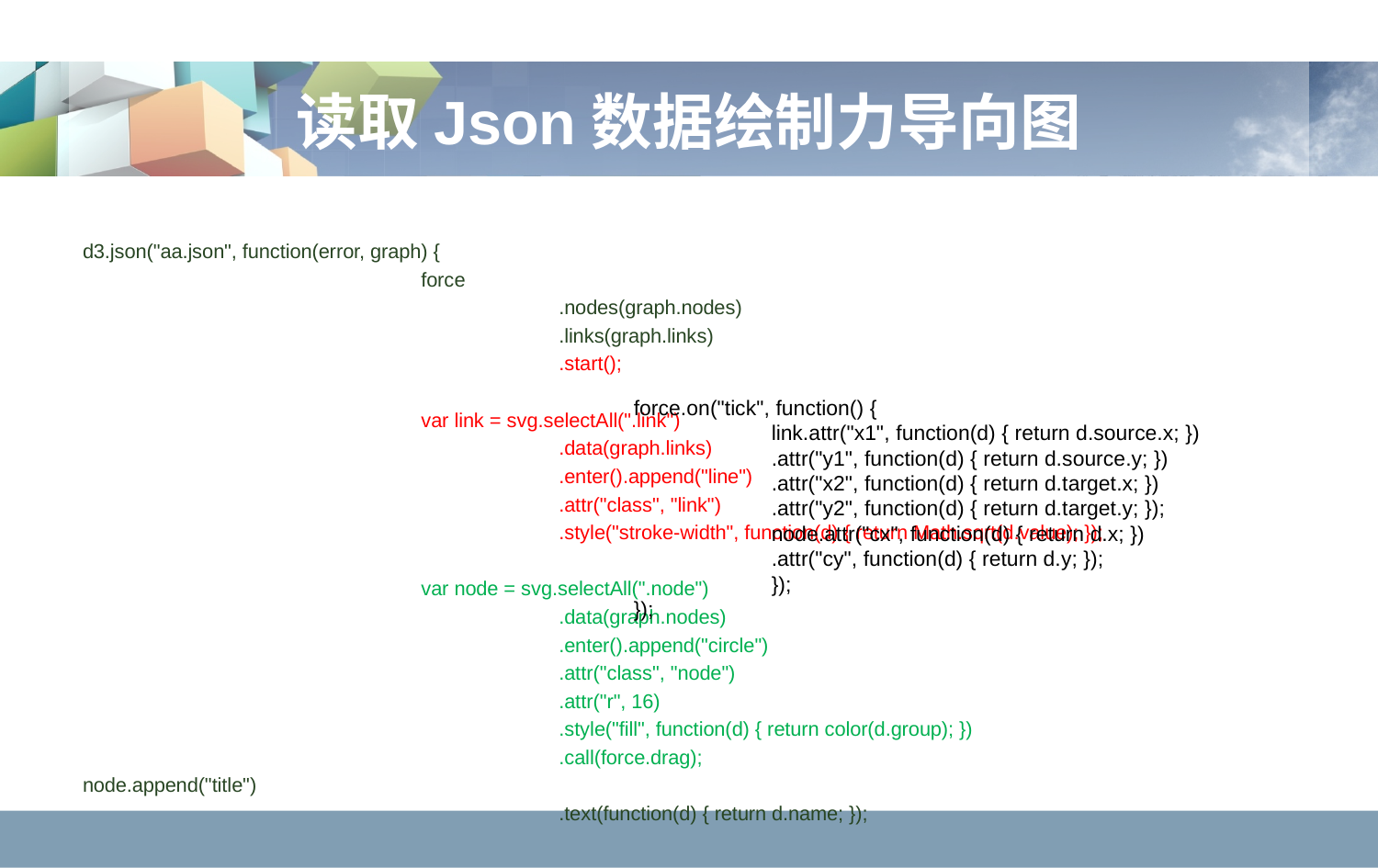

# 读取Json数据绘制力导向图
d3.json("aa.json", function(error, graph) {
			  force
				  .nodes(graph.nodes)
				  .links(graph.links)
				  .start();

			  var link = svg.selectAll(".link")
				  .data(graph.links)
				  .enter().append("line")
				  .attr("class", "link")
				  .style("stroke-width", function(d) { return Math.sqrt(d.value); });

			  var node = svg.selectAll(".node")
				  .data(graph.nodes)
				  .enter().append("circle")
				  .attr("class", "node")
				  .attr("r", 16)
				  .style("fill", function(d) { return color(d.group); })
				  .call(force.drag);
node.append("title")
				  .text(function(d) { return d.name; });

force.on("tick", function() {				link.attr("x1", function(d) { return d.source.x; })
	.attr("y1", function(d) { return d.source.y; })
	.attr("x2", function(d) { return d.target.x; })
	.attr("y2", function(d) { return d.target.y; });
	node.attr("cx", function(d) { return d.x; })
	.attr("cy", function(d) { return d.y; });
	});
});